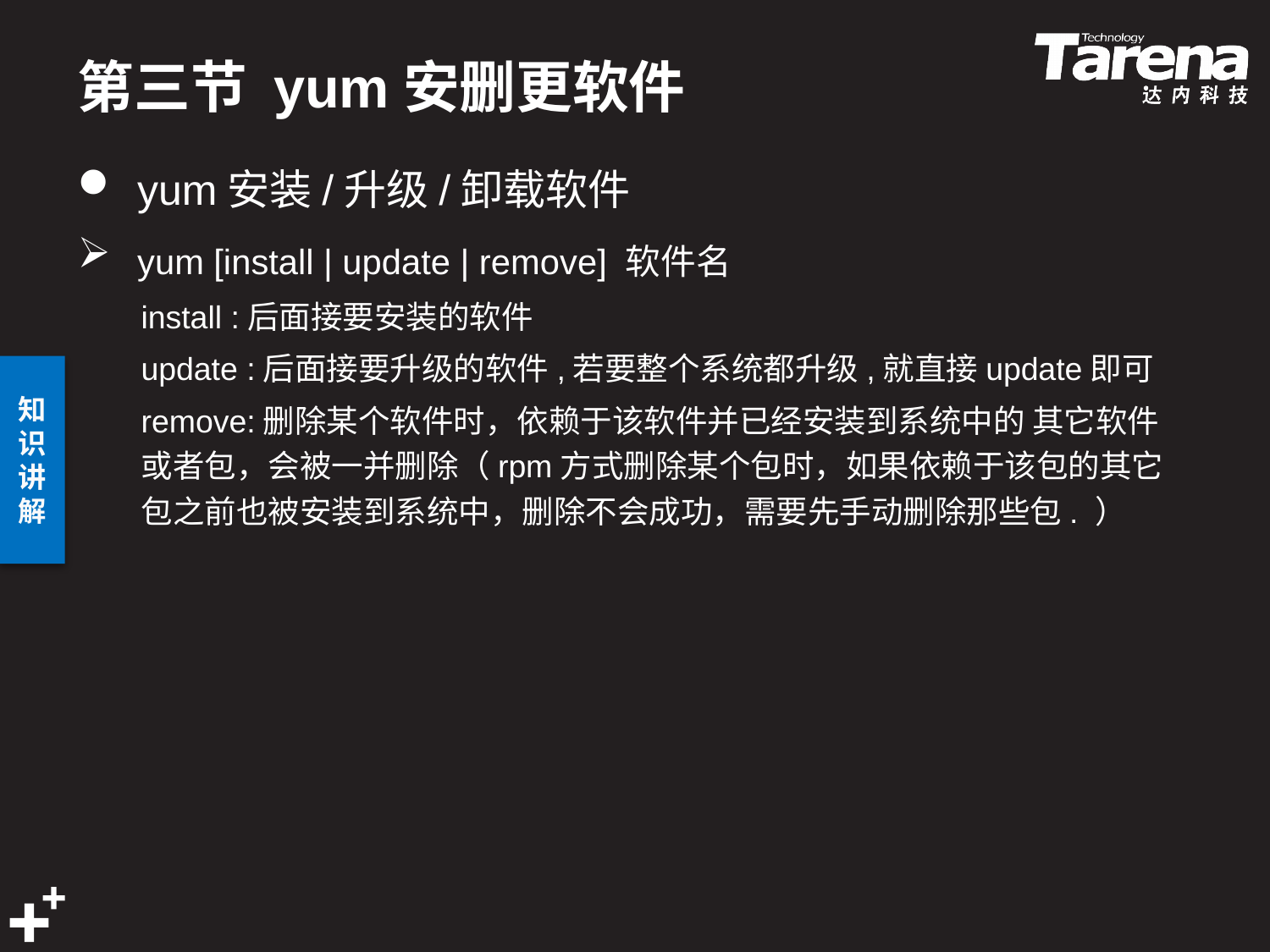

# 第三节 yum安删更软件
 yum安装/升级/卸载软件
 yum [install | update | remove] 软件名
install :后面接要安装的软件
update :后面接要升级的软件,若要整个系统都升级,就直接update即可
remove:删除某个软件时，依赖于该软件并已经安装到系统中的 其它软件或者包，会被一并删除（rpm方式删除某个包时，如果依赖于该包的其它包之前也被安装到系统中，删除不会成功，需要先手动删除那些包. ）